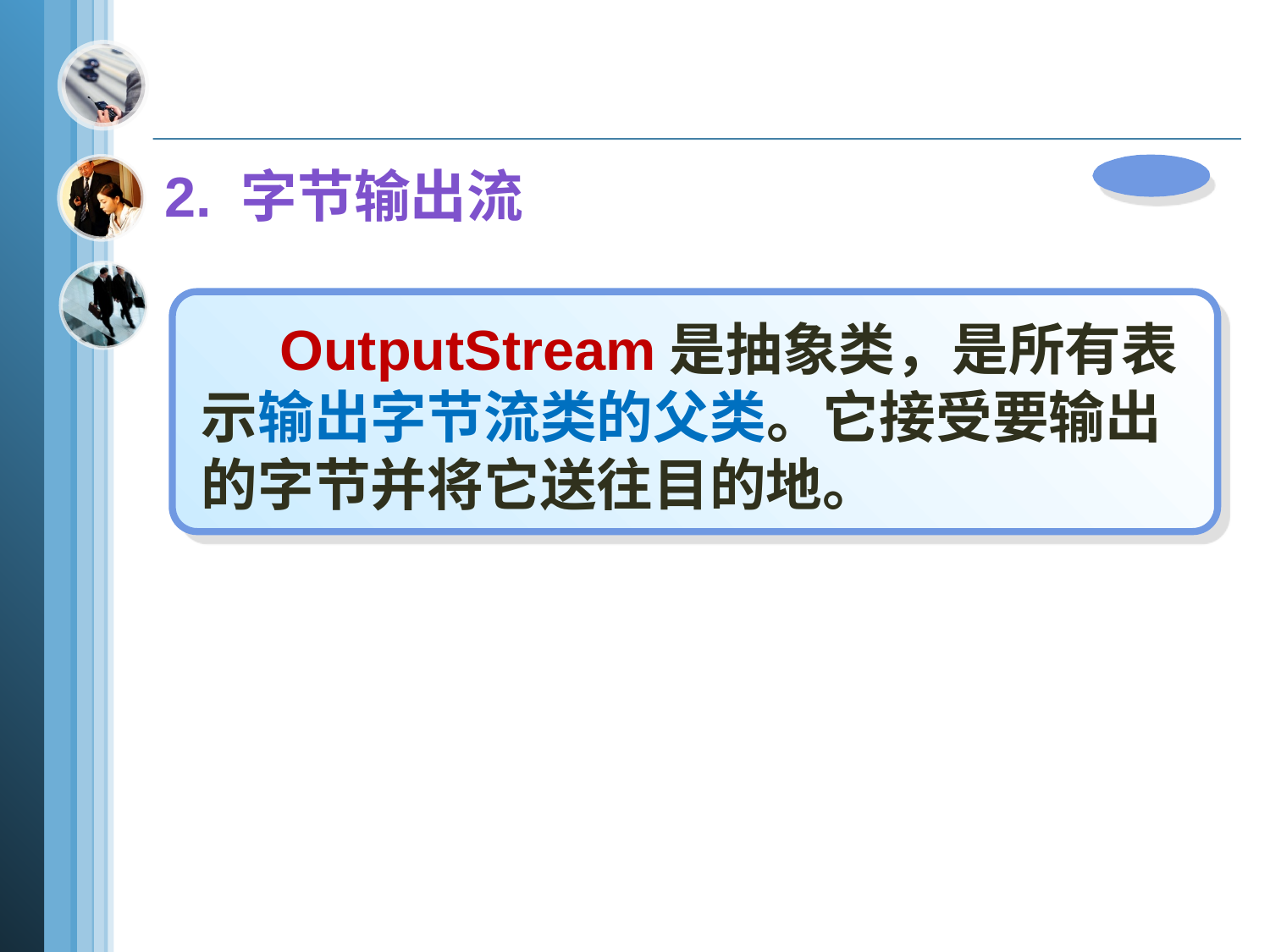

2. 字节输出流

     OutputStream是抽象类，是所有表示输出字节流类的父类。它接受要输出的字节并将它送往目的地。